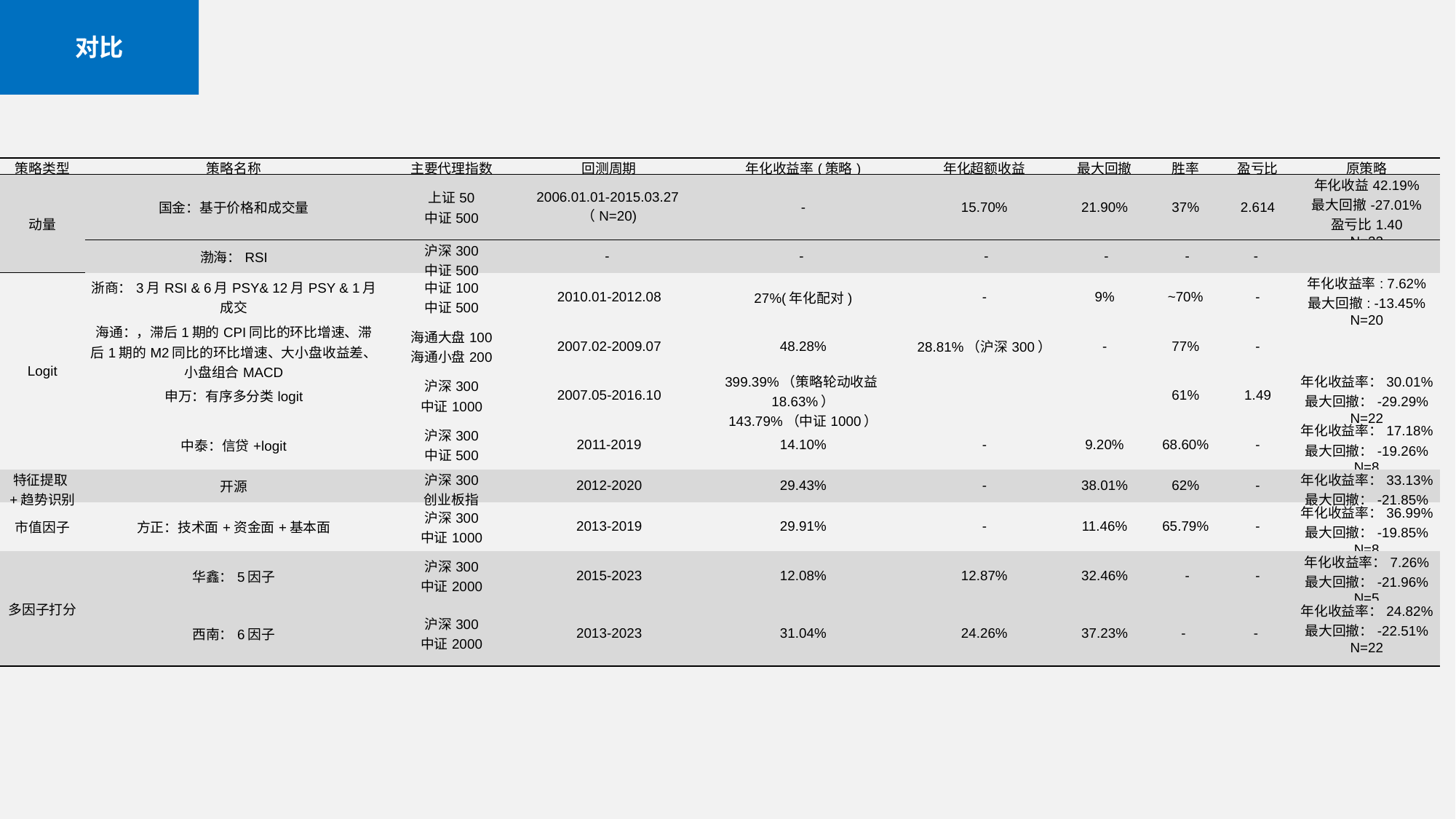

对比
| 策略类型 | 策略名称 | 主要代理指数 | 回测周期 | 年化收益率(策略) | 年化超额收益 | 最大回撤 | 胜率 | 盈亏比 | 原策略 |
| --- | --- | --- | --- | --- | --- | --- | --- | --- | --- |
| 动量 | 国金：基于价格和成交量 | 上证50 中证500 | 2006.01.01-2015.03.27（N=20) | - | 15.70% | 21.90% | 37% | 2.614 | 年化收益42.19% 最大回撤-27.01% 盈亏比1.40 N=22 |
|  | 渤海：RSI | 沪深300 中证500 | - | - | - | - | - | - |  |
| Logit | 浙商：3月RSI & 6月PSY& 12月PSY & 1月成交 | 中证100 中证500 | 2010.01-2012.08 | 27%(年化配对) | - | 9% | ~70% | - | 年化收益率: 7.62% 最大回撤: -13.45% N=20 |
|  | 海通：，滞后1期的CPI同比的环比增速、滞后1期的M2同比的环比增速、大小盘收益差、小盘组合MACD | 海通大盘100 海通小盘200 | 2007.02-2009.07 | 48.28% | 28.81%（沪深300） | - | 77% | - |  |
|  | 申万：有序多分类logit | 沪深300 中证1000 | 2007.05-2016.10 | 399.39%（策略轮动收益18.63%） 143.79%（中证1000） |  |  | 61% | 1.49 | 年化收益率：30.01% 最大回撤：-29.29% N=22 |
|  | 中泰：信贷+logit | 沪深300 中证500 | 2011-2019 | 14.10% | - | 9.20% | 68.60% | - | 年化收益率：17.18% 最大回撤：-19.26% N=8 |
| 特征提取+趋势识别 | 开源 | 沪深300 创业板指 | 2012-2020 | 29.43% | - | 38.01% | 62% | - | 年化收益率：33.13% 最大回撤：-21.85% |
| 市值因子 | 方正：技术面+资金面+基本面 | 沪深300 中证1000 | 2013-2019 | 29.91% | - | 11.46% | 65.79% | - | 年化收益率：36.99% 最大回撤：-19.85% N=8 |
| 多因子打分 | 华鑫：5因子 | 沪深300 中证2000 | 2015-2023 | 12.08% | 12.87% | 32.46% | - | - | 年化收益率：7.26% 最大回撤：-21.96% N=5 |
|  | 西南：6因子 | 沪深300 中证2000 | 2013-2023 | 31.04% | 24.26% | 37.23% | - | - | 年化收益率：24.82% 最大回撤：-22.51% N=22 |